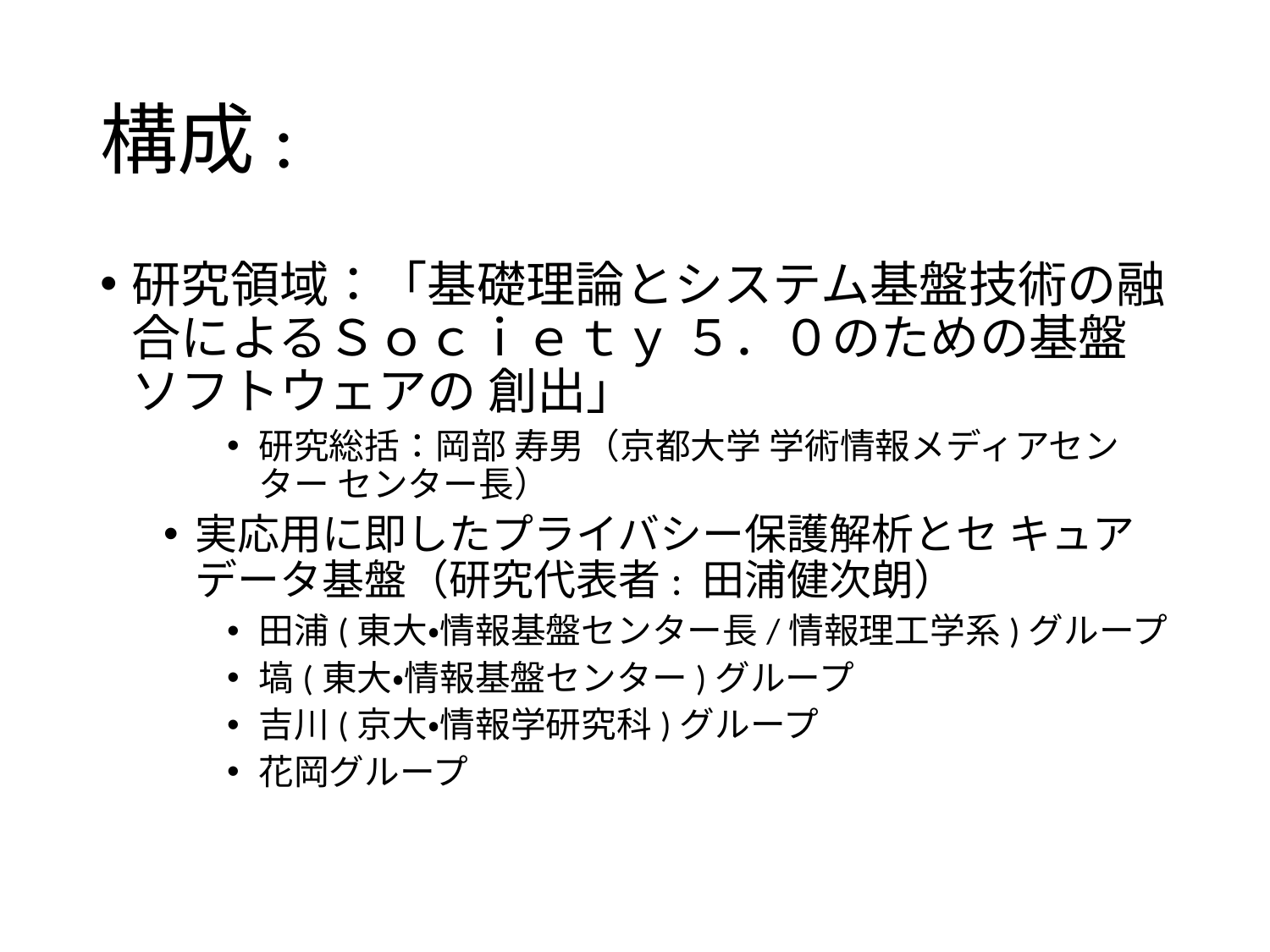

# 構成:
研究領域：「基礎理論とシステム基盤技術の融合によるＳｏｃｉｅｔｙ ５．０のための基盤ソフトウェアの 創出」
研究総括：岡部 寿男（京都大学 学術情報メディアセンター センター長）
実応用に即したプライバシー保護解析とセ キュアデータ基盤（研究代表者: 田浦健次朗）
田浦(東大・情報基盤センター長/情報理工学系)グループ
塙(東大・情報基盤センター)グループ
吉川(京大・情報学研究科)グループ
花岡グループ